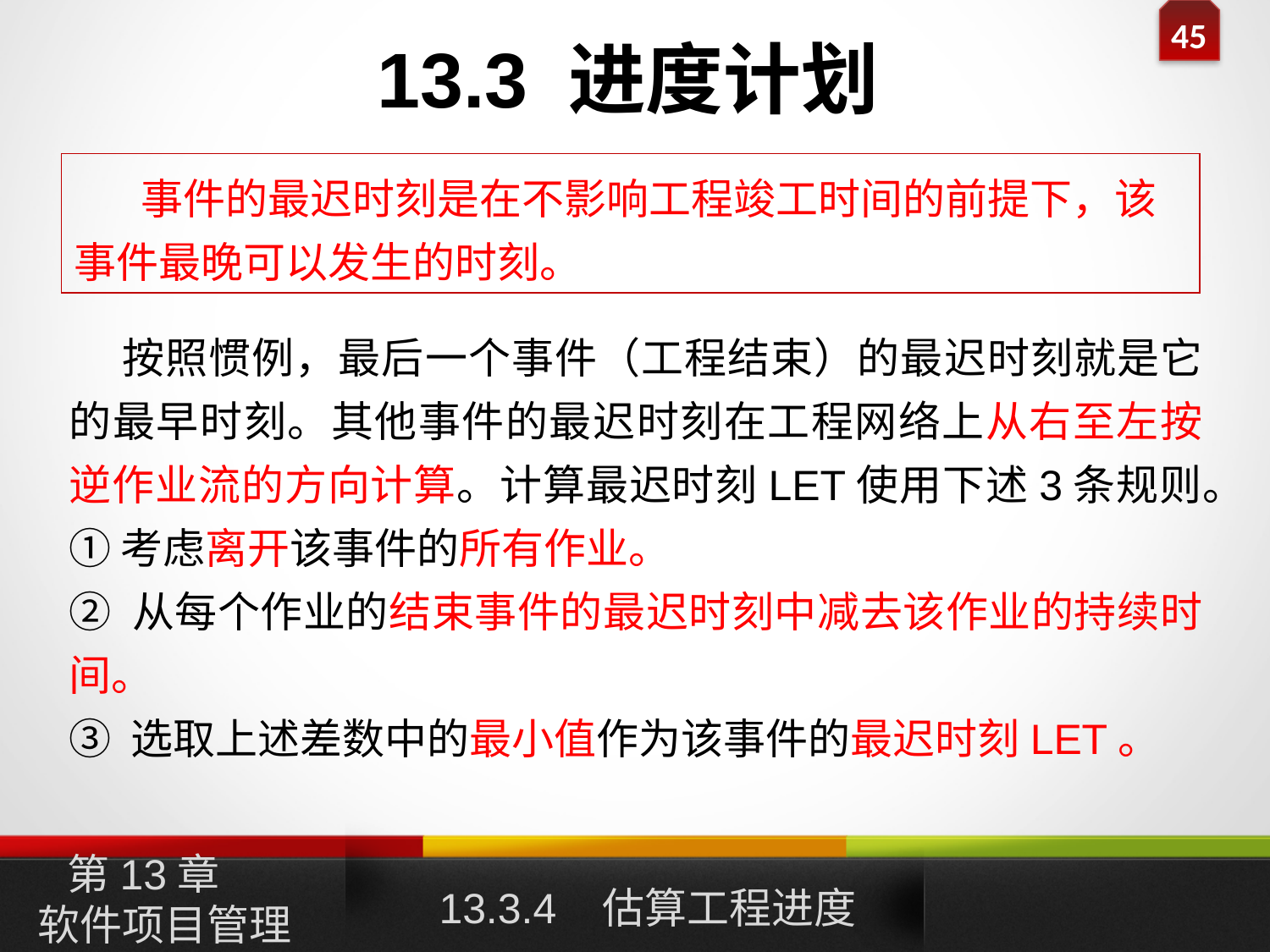

13.3 进度计划
      事件的最迟时刻是在不影响工程竣工时间的前提下，该事件最晚可以发生的时刻。
    按照惯例，最后一个事件（工程结束）的最迟时刻就是它的最早时刻。其他事件的最迟时刻在工程网络上从右至左按逆作业流的方向计算。计算最迟时刻LET使用下述3条规则。① 考虑离开该事件的所有作业。
② 从每个作业的结束事件的最迟时刻中减去该作业的持续时间。
③ 选取上述差数中的最小值作为该事件的最迟时刻LET。
第13章
软件项目管理
13.3.4   估算工程进度